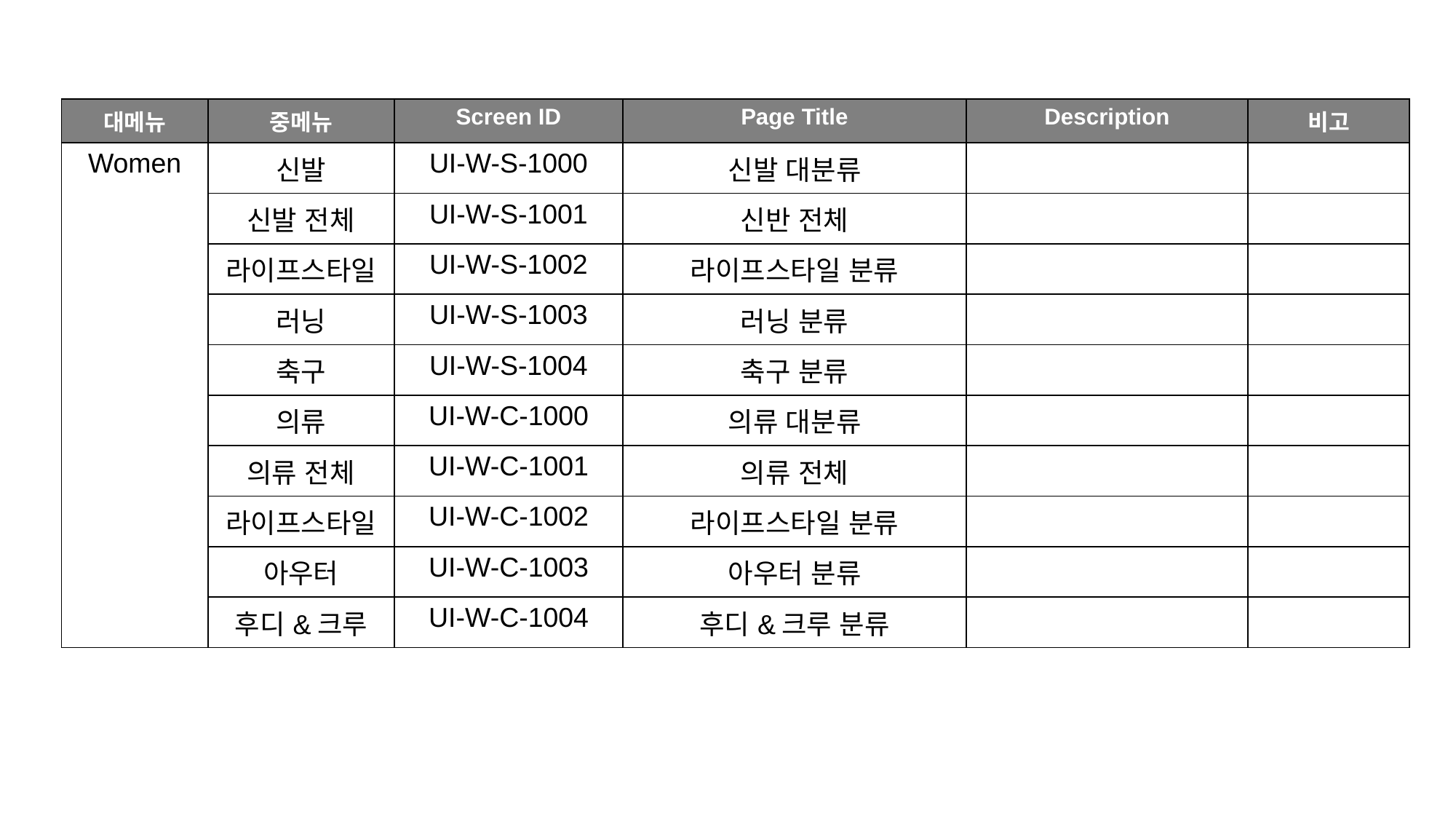

| 대메뉴 | 중메뉴 | Screen ID | Page Title | Description | 비고 |
| --- | --- | --- | --- | --- | --- |
| Women | 신발 | UI-W-S-1000 | 신발 대분류 |  |  |
|  | 신발 전체 | UI-W-S-1001 | 신반 전체 |  |  |
|  | 라이프스타일 | UI-W-S-1002 | 라이프스타일 분류 |  |  |
|  | 러닝 | UI-W-S-1003 | 러닝 분류 |  |  |
|  | 축구 | UI-W-S-1004 | 축구 분류 |  |  |
|  | 의류 | UI-W-C-1000 | 의류 대분류 |  |  |
|  | 의류 전체 | UI-W-C-1001 | 의류 전체 |  |  |
|  | 라이프스타일 | UI-W-C-1002 | 라이프스타일 분류 |  |  |
|  | 아우터 | UI-W-C-1003 | 아우터 분류 |  |  |
|  | 후디&크루 | UI-W-C-1004 | 후디&크루 분류 |  |  |